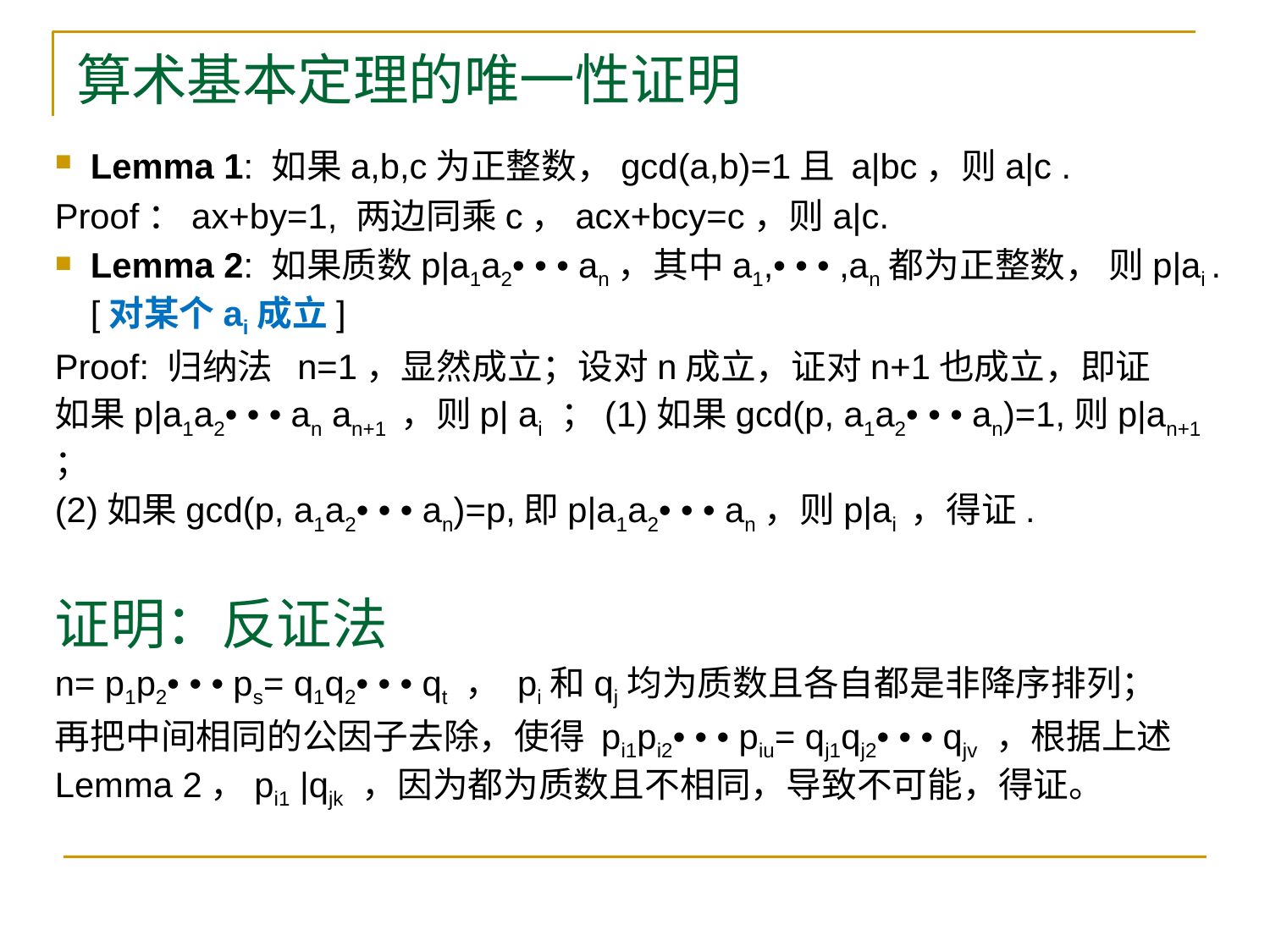

# 算术基本定理的唯一性证明
Lemma 1: 如果a,b,c为正整数，gcd(a,b)=1且 a|bc，则a|c .
Proof：ax+by=1, 两边同乘c，acx+bcy=c，则a|c.
Lemma 2: 如果质数p|a1a2• • • an，其中a1,• • • ,an都为正整数， 则p|ai . [对某个ai成立]
Proof: 归纳法  n=1，显然成立；设对n成立，证对n+1也成立，即证
如果p|a1a2• • • an an+1 ，则p| ai ；(1)如果gcd(p, a1a2• • • an)=1,则p|an+1 ；
(2)如果gcd(p, a1a2• • • an)=p,即p|a1a2• • • an，则p|ai ，得证.

证明：反证法
n= p1p2• • • ps= q1q2• • • qt ， pi和qj均为质数且各自都是非降序排列；
再把中间相同的公因子去除，使得 pi1pi2• • • piu= qj1qj2• • • qjv ，根据上述Lemma 2，pi1 |qjk ，因为都为质数且不相同，导致不可能，得证。